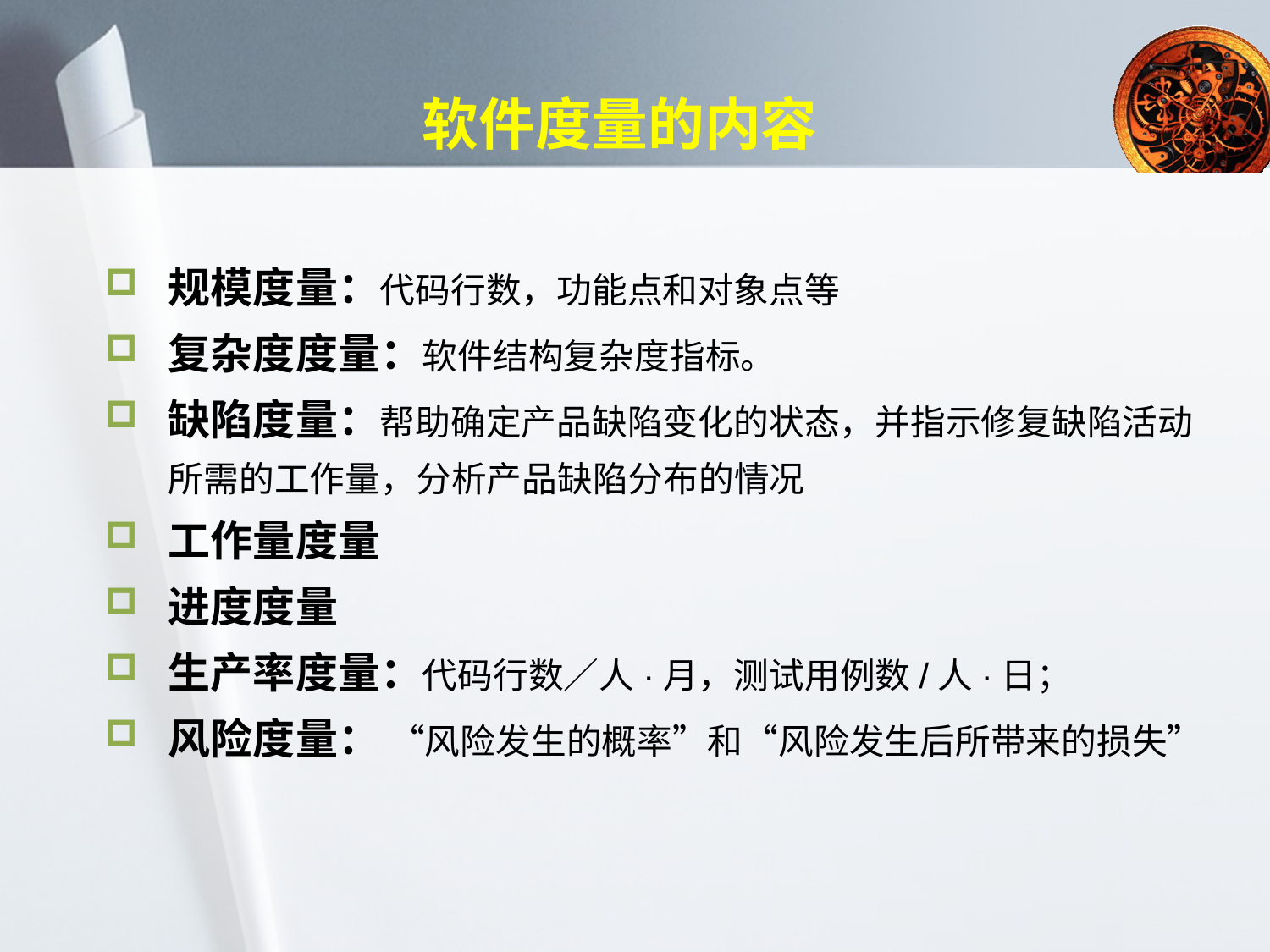

# 软件度量的内容
规模度量：代码行数，功能点和对象点等
复杂度度量：软件结构复杂度指标。
缺陷度量：帮助确定产品缺陷变化的状态，并指示修复缺陷活动所需的工作量，分析产品缺陷分布的情况
工作量度量
进度度量
生产率度量：代码行数／人·月，测试用例数/人·日；
风险度量： “风险发生的概率”和“风险发生后所带来的损失”